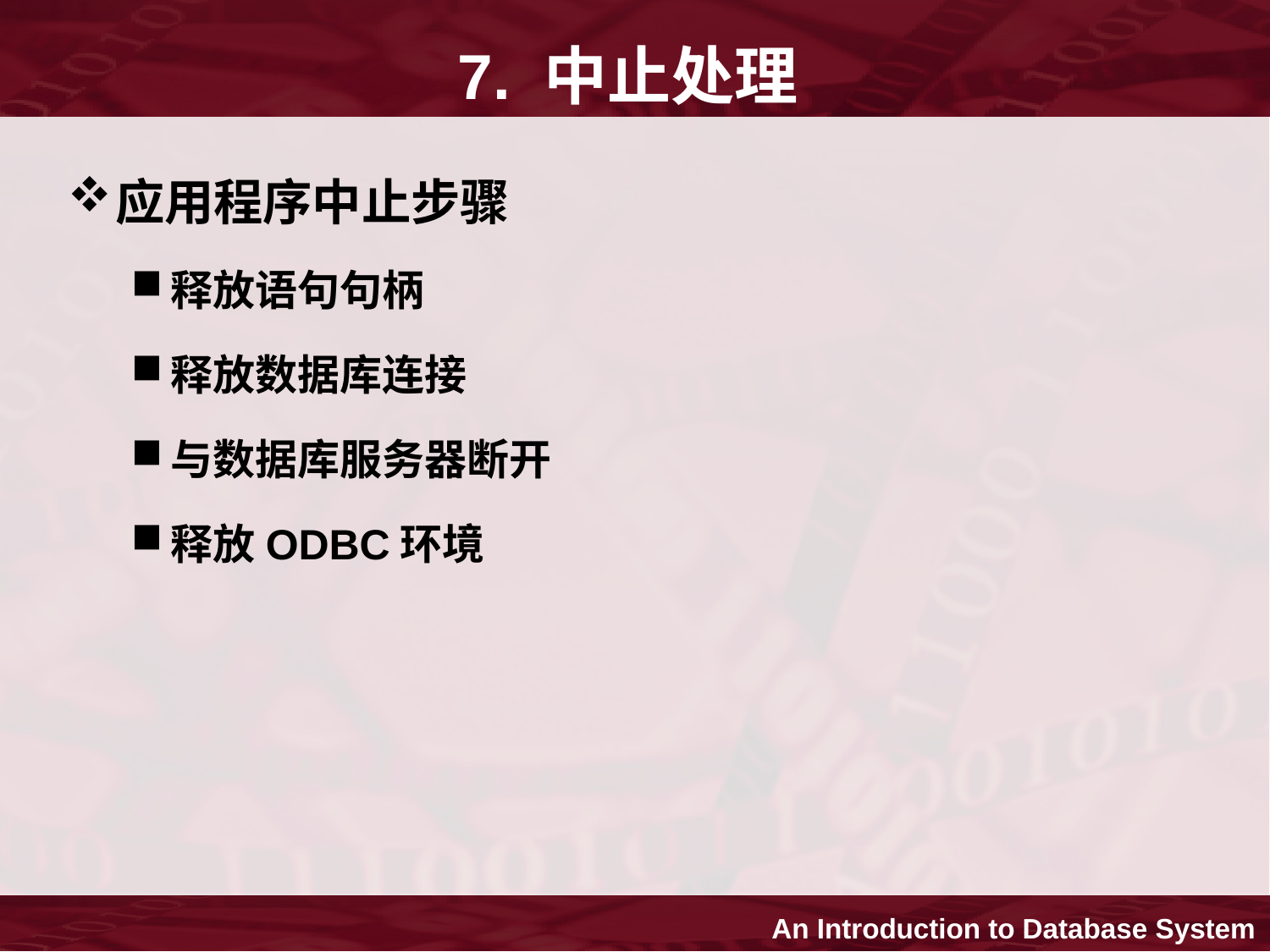

# 7. 中止处理
应用程序中止步骤
释放语句句柄
释放数据库连接
与数据库服务器断开
释放ODBC环境